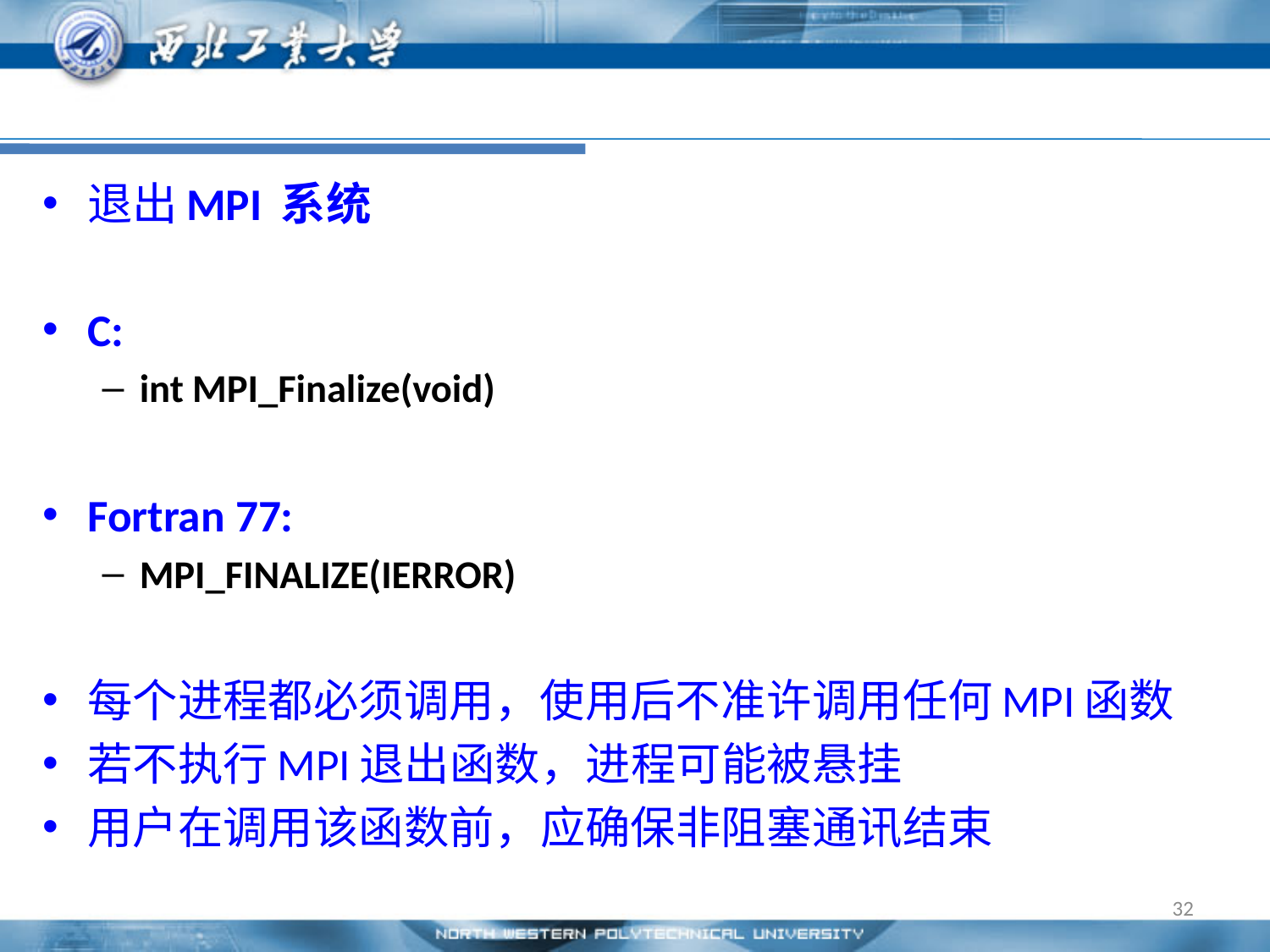

#
退出MPI 系统

C:
int MPI_Finalize(void)

Fortran 77:
MPI_FINALIZE(IERROR)

每个进程都必须调用，使用后不准许调用任何MPI函数
若不执行MPI退出函数，进程可能被悬挂
用户在调用该函数前，应确保非阻塞通讯结束

32